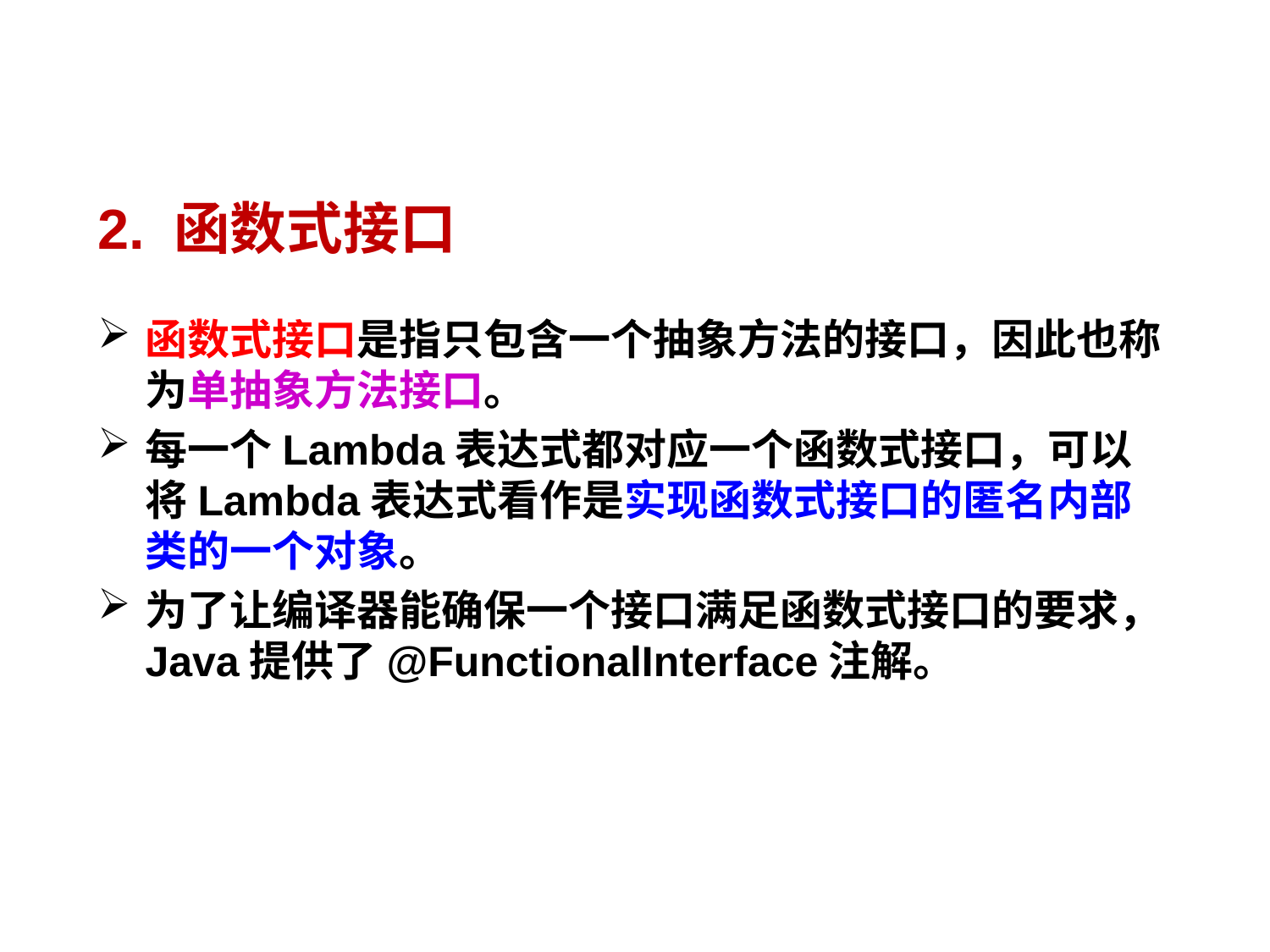

2. 函数式接口

函数式接口是指只包含一个抽象方法的接口，因此也称为单抽象方法接口。
每一个Lambda表达式都对应一个函数式接口，可以将Lambda表达式看作是实现函数式接口的匿名内部类的一个对象。
为了让编译器能确保一个接口满足函数式接口的要求，Java提供了@FunctionalInterface注解。